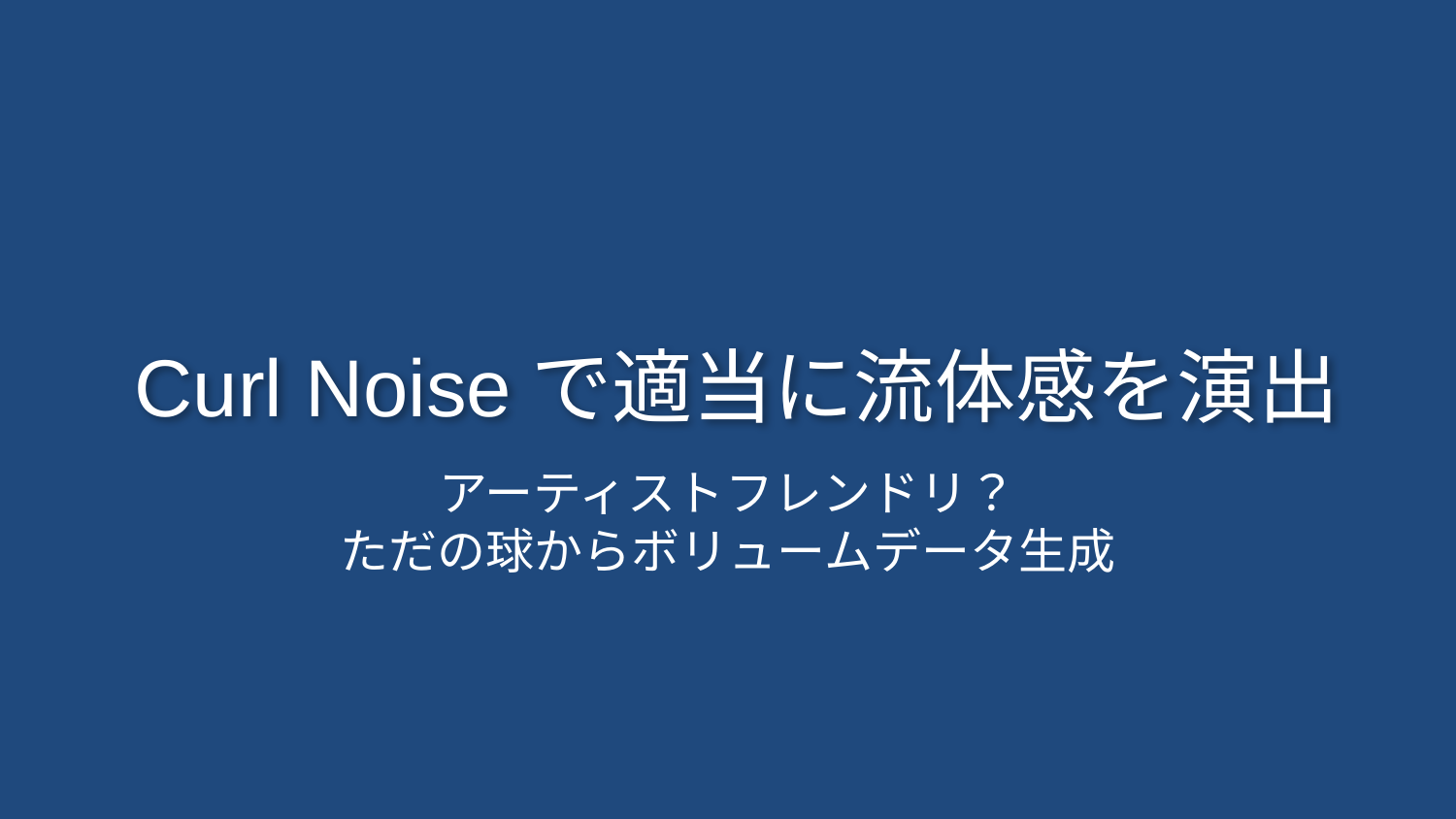

Curl Noiseで適当に流体感を演出
アーティストフレンドリ？
ただの球からボリュームデータ生成